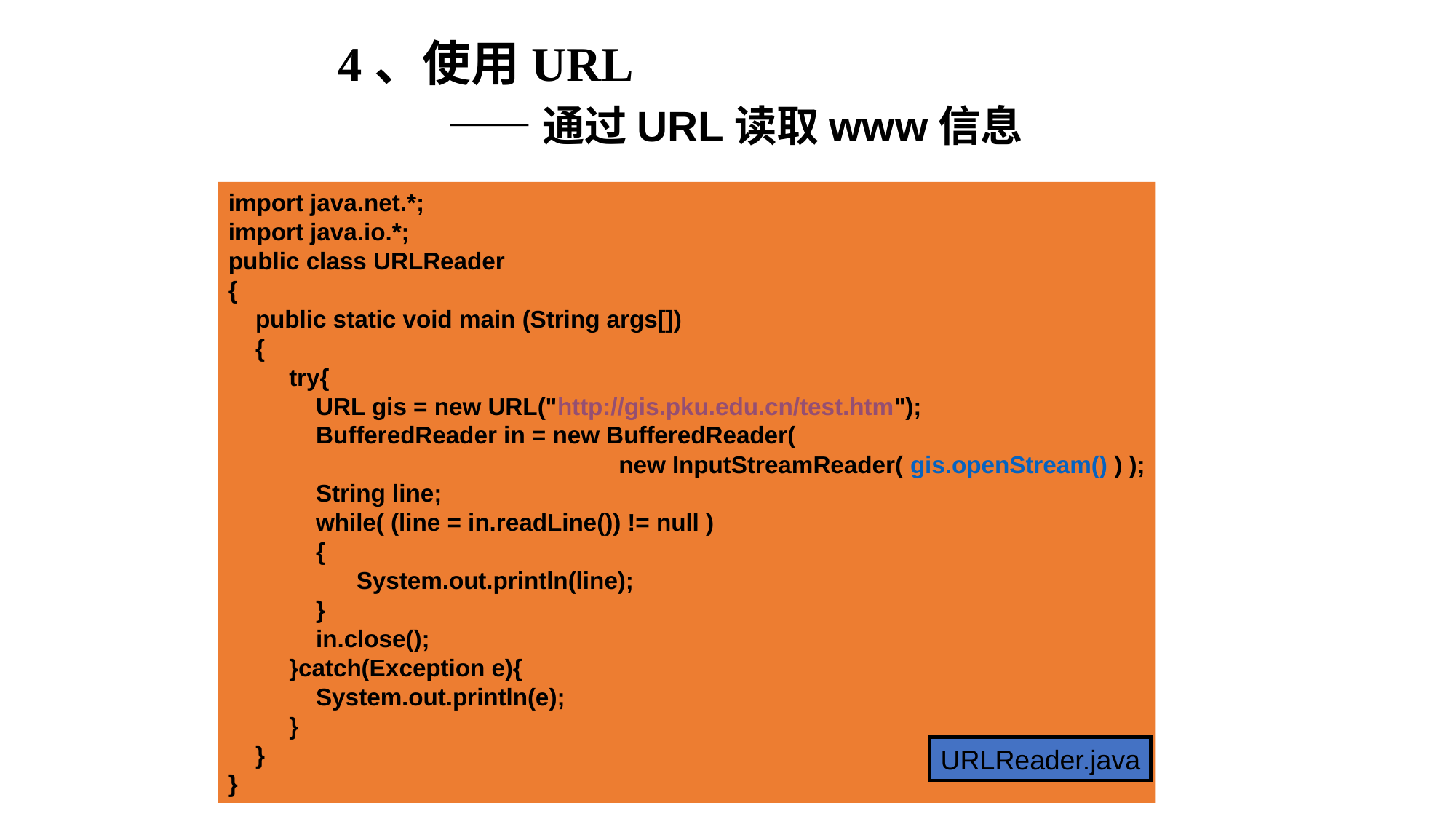

4、使用URL
	——通过URL读取www信息
import java.net.*;
import java.io.*;
public class URLReader
{
    public static void main (String args[])
    {
         try{
             URL gis = new URL("http://gis.pku.edu.cn/test.htm");
             BufferedReader in = new BufferedReader(
                                                          new InputStreamReader( gis.openStream() ) );
             String line;
             while( (line = in.readLine()) != null )
             {
                   System.out.println(line);
             }
             in.close();
         }catch(Exception e){
             System.out.println(e);
         }
    }
}
URLReader.java